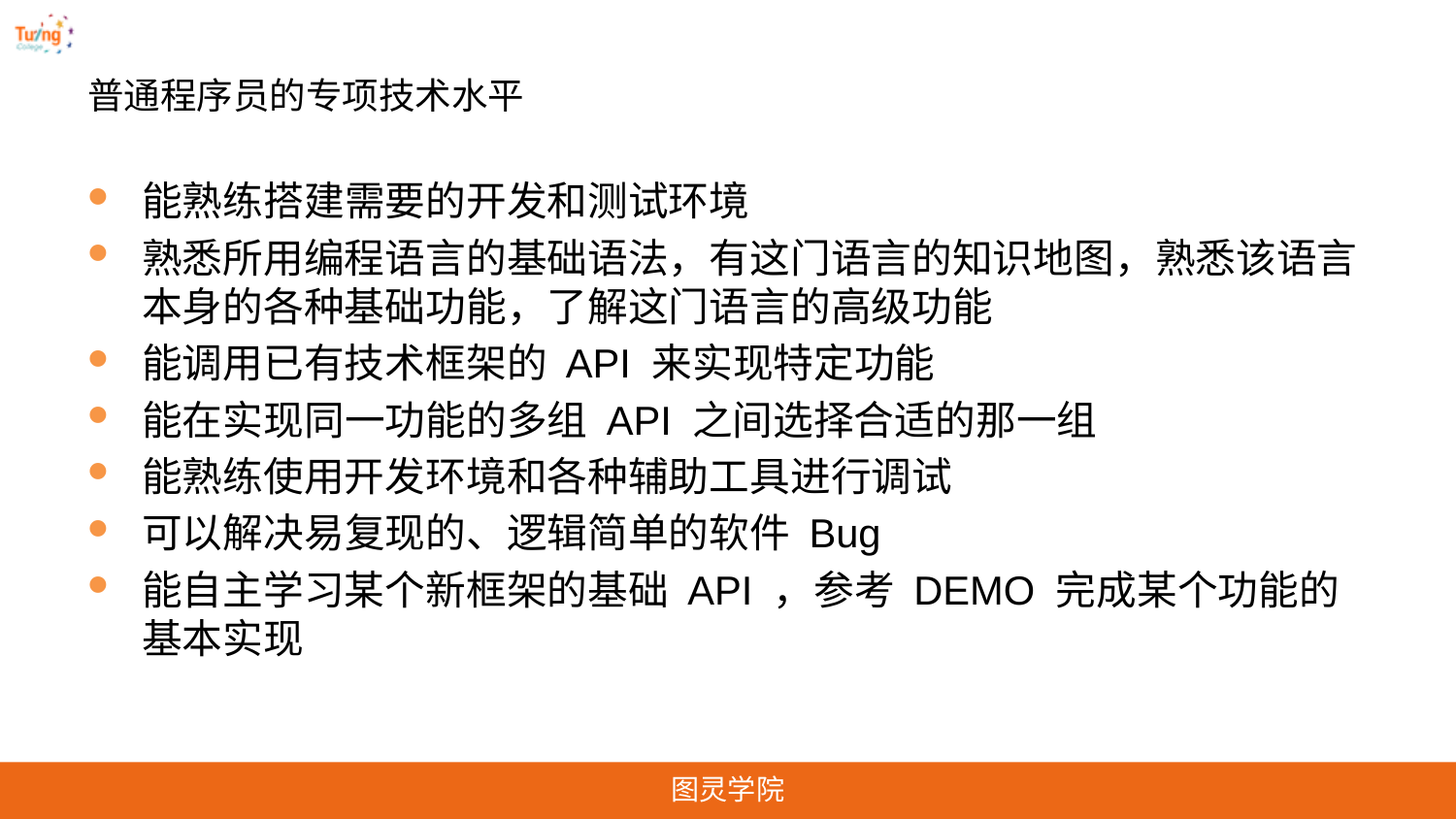

# 普通程序员的专项技术水平
能熟练搭建需要的开发和测试环境
熟悉所用编程语言的基础语法，有这门语言的知识地图，熟悉该语言本身的各种基础功能，了解这门语言的高级功能
能调用已有技术框架的 API 来实现特定功能
能在实现同一功能的多组 API 之间选择合适的那一组
能熟练使用开发环境和各种辅助工具进行调试
可以解决易复现的、逻辑简单的软件 Bug
能自主学习某个新框架的基础 API ，参考 DEMO 完成某个功能的基本实现
图灵学院